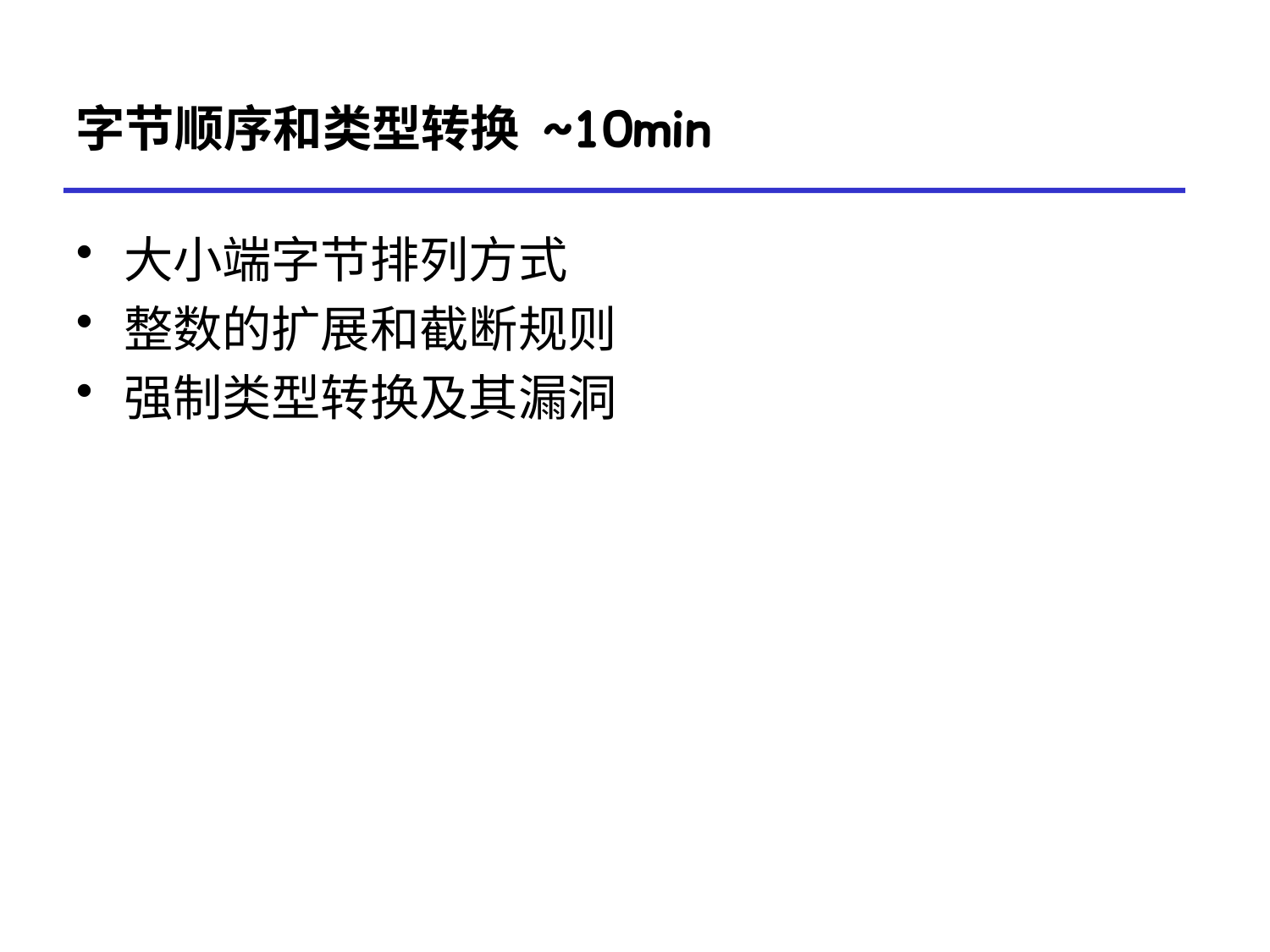

# 字节顺序和类型转换 ~10min
大小端字节排列方式
整数的扩展和截断规则
强制类型转换及其漏洞